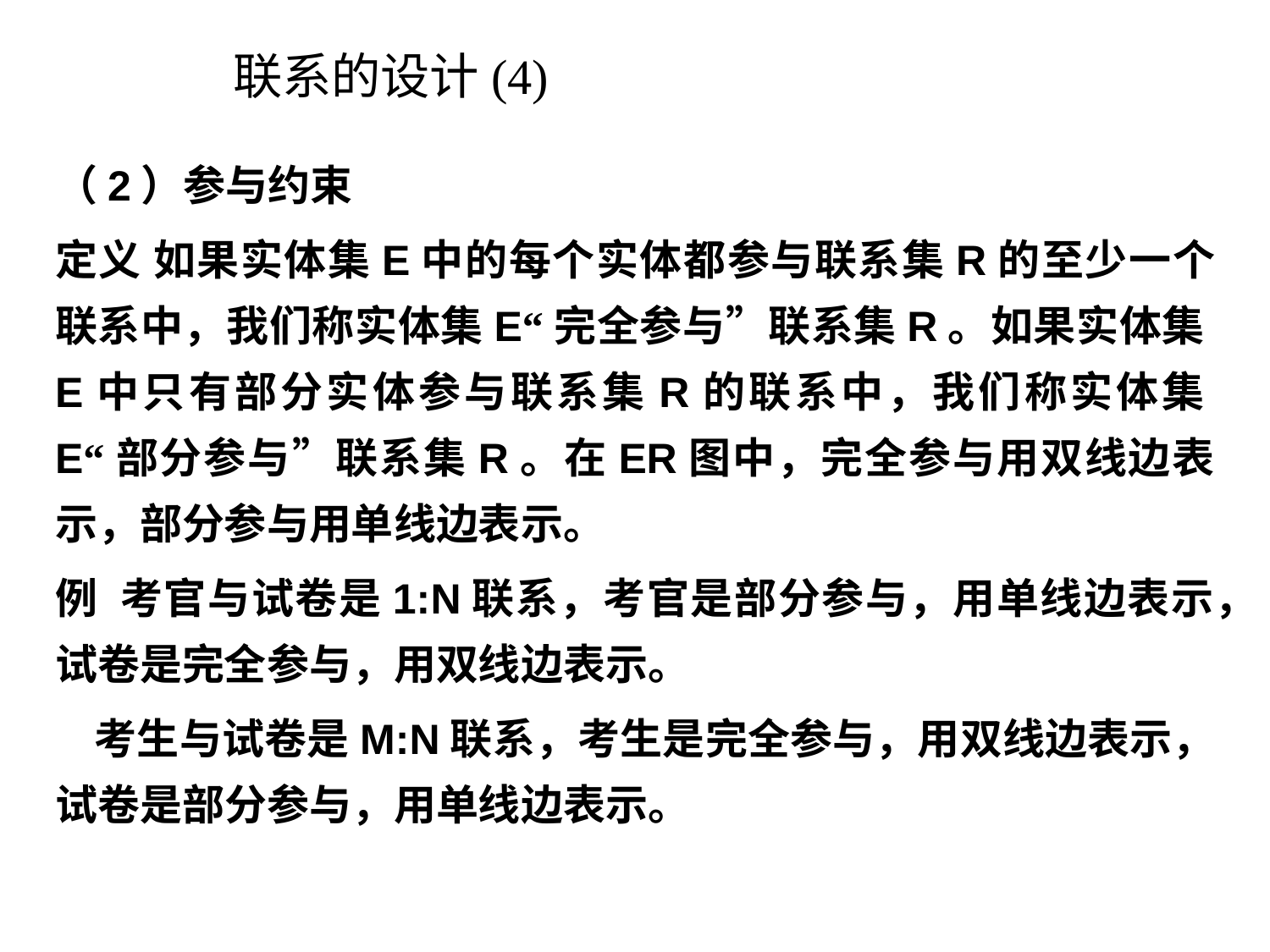

联系的设计(4)
（2）参与约束
定义 如果实体集E中的每个实体都参与联系集R的至少一个联系中，我们称实体集E“完全参与”联系集R。如果实体集E中只有部分实体参与联系集R的联系中，我们称实体集E“部分参与”联系集R。在ER图中，完全参与用双线边表示，部分参与用单线边表示。
例  考官与试卷是1:N联系，考官是部分参与，用单线边表示，试卷是完全参与，用双线边表示。
   考生与试卷是M:N联系，考生是完全参与，用双线边表示，试卷是部分参与，用单线边表示。